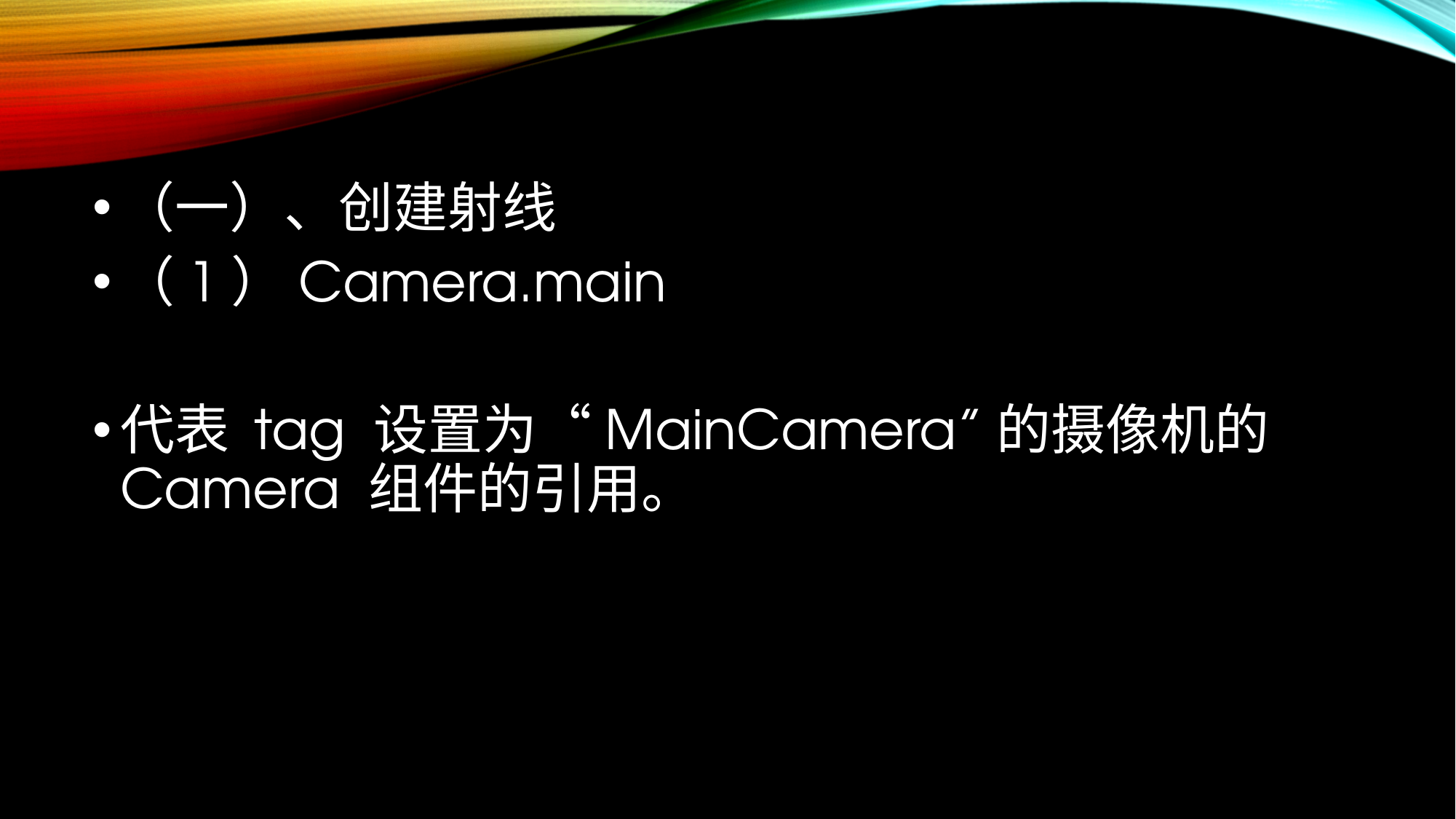

#
（一）、创建射线
（1）Camera.main

代表 tag 设置为“MainCamera”的摄像机的 Camera 组件的引用。